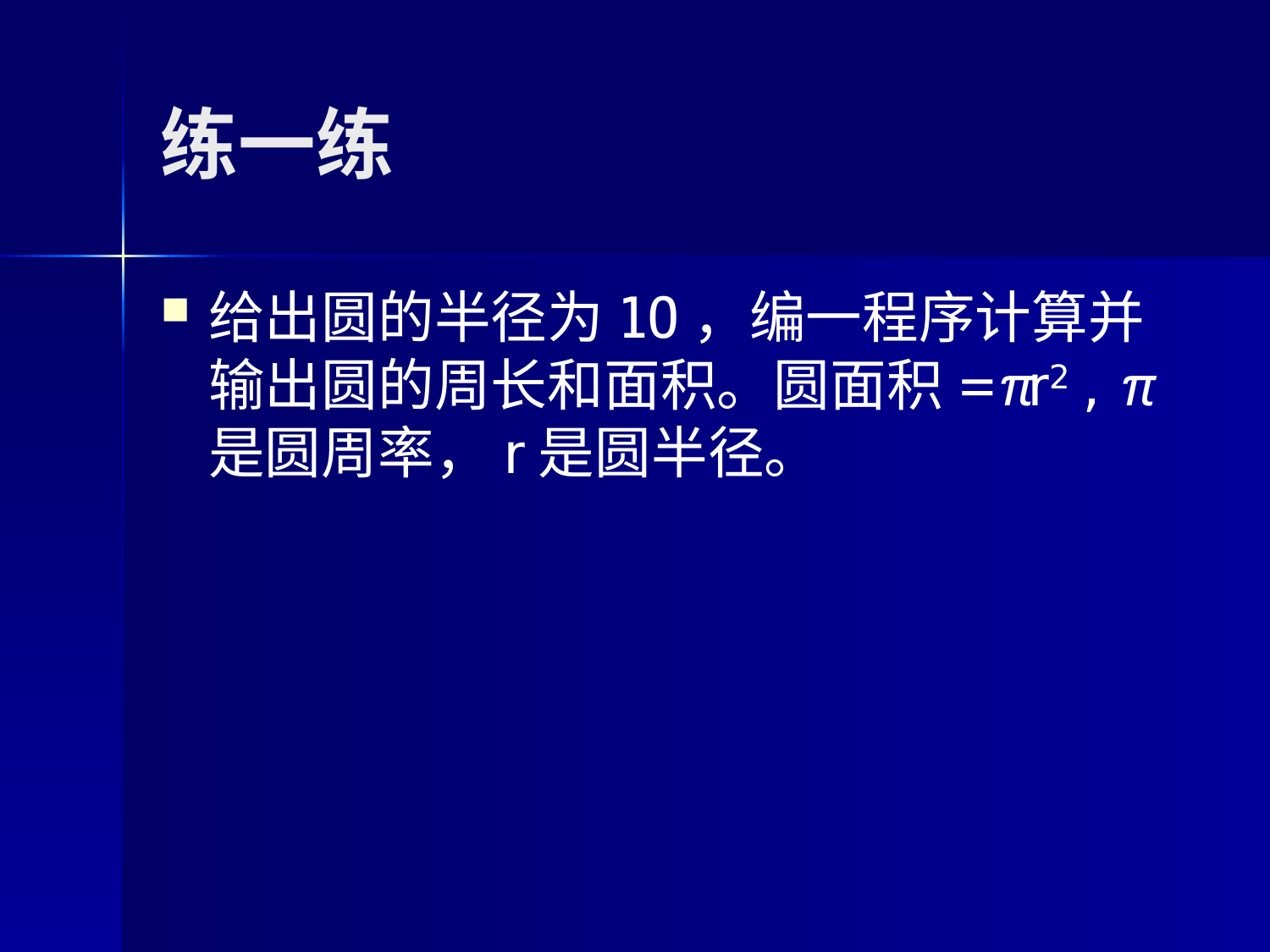

# 练一练
给出圆的半径为10，编一程序计算并输出圆的周长和面积。圆面积=πr2 , π是圆周率，r是圆半径。